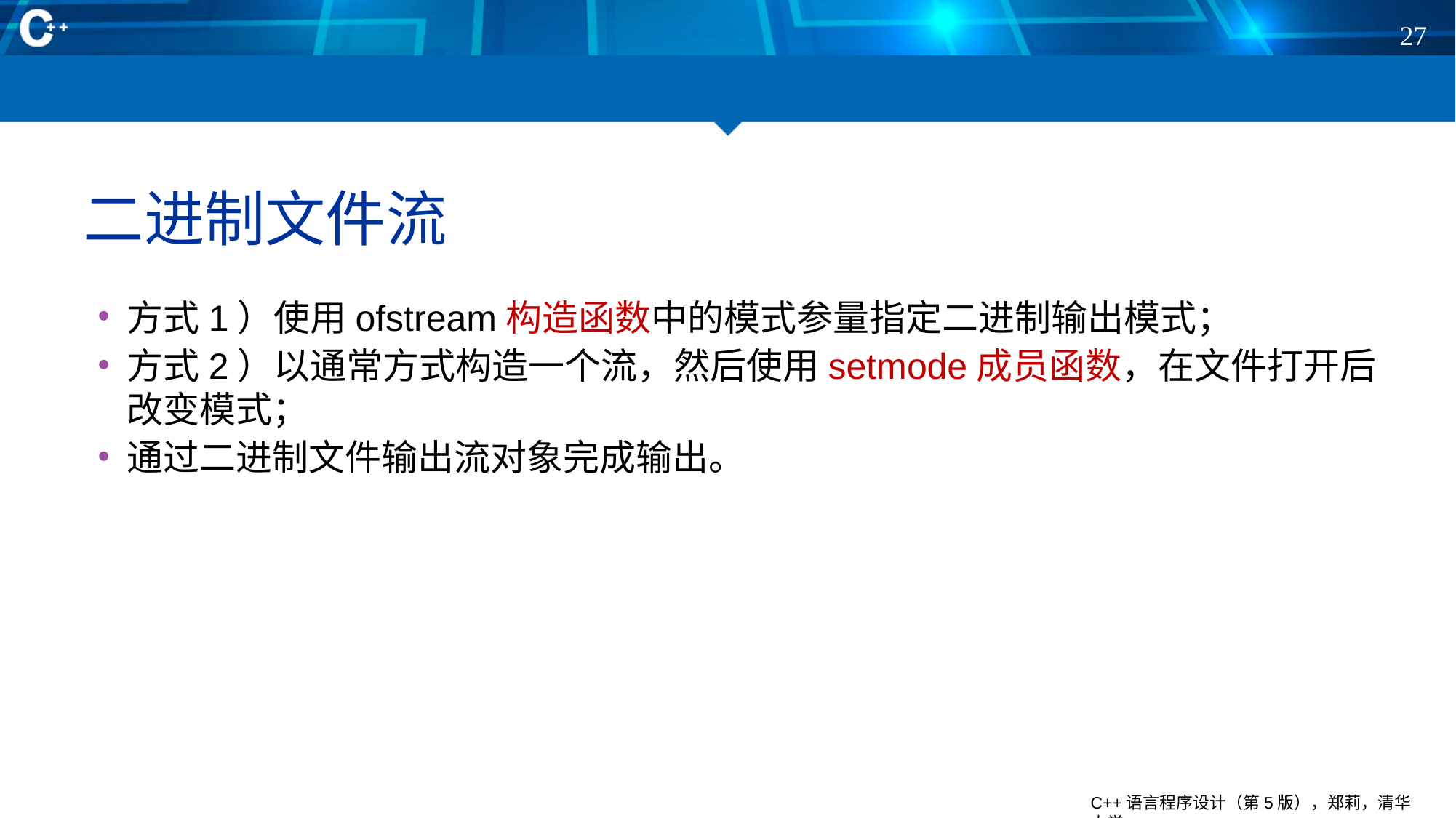

27
# 二进制文件流
方式1）使用ofstream构造函数中的模式参量指定二进制输出模式；
方式2）以通常方式构造一个流，然后使用setmode成员函数，在文件打开后改变模式；
通过二进制文件输出流对象完成输出。